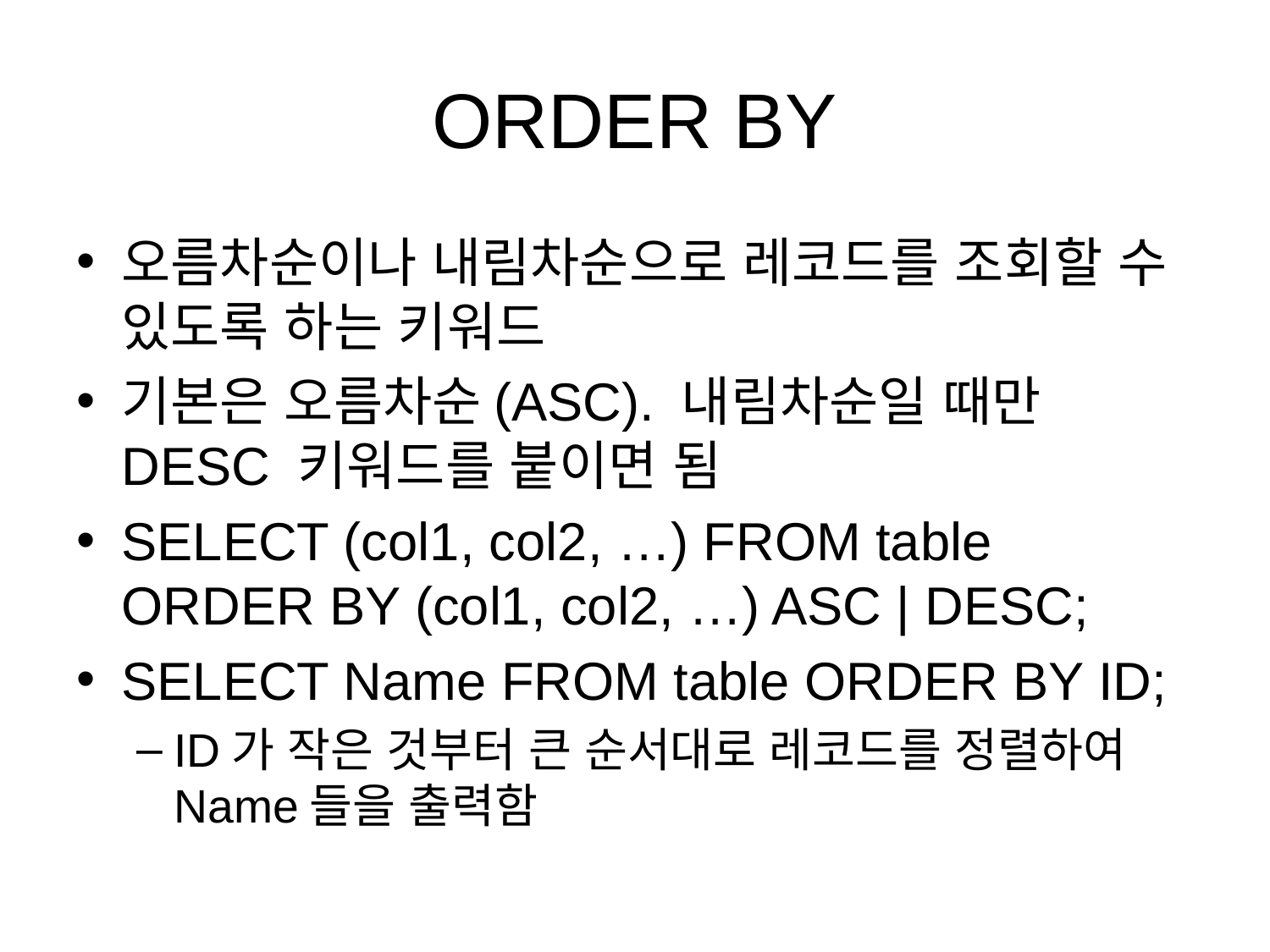

# ORDER BY
오름차순이나 내림차순으로 레코드를 조회할 수 있도록 하는 키워드
기본은 오름차순(ASC). 내림차순일 때만 DESC 키워드를 붙이면 됨
SELECT (col1, col2, …) FROM table ORDER BY (col1, col2, …) ASC | DESC;
SELECT Name FROM table ORDER BY ID;
ID가 작은 것부터 큰 순서대로 레코드를 정렬하여 Name들을 출력함